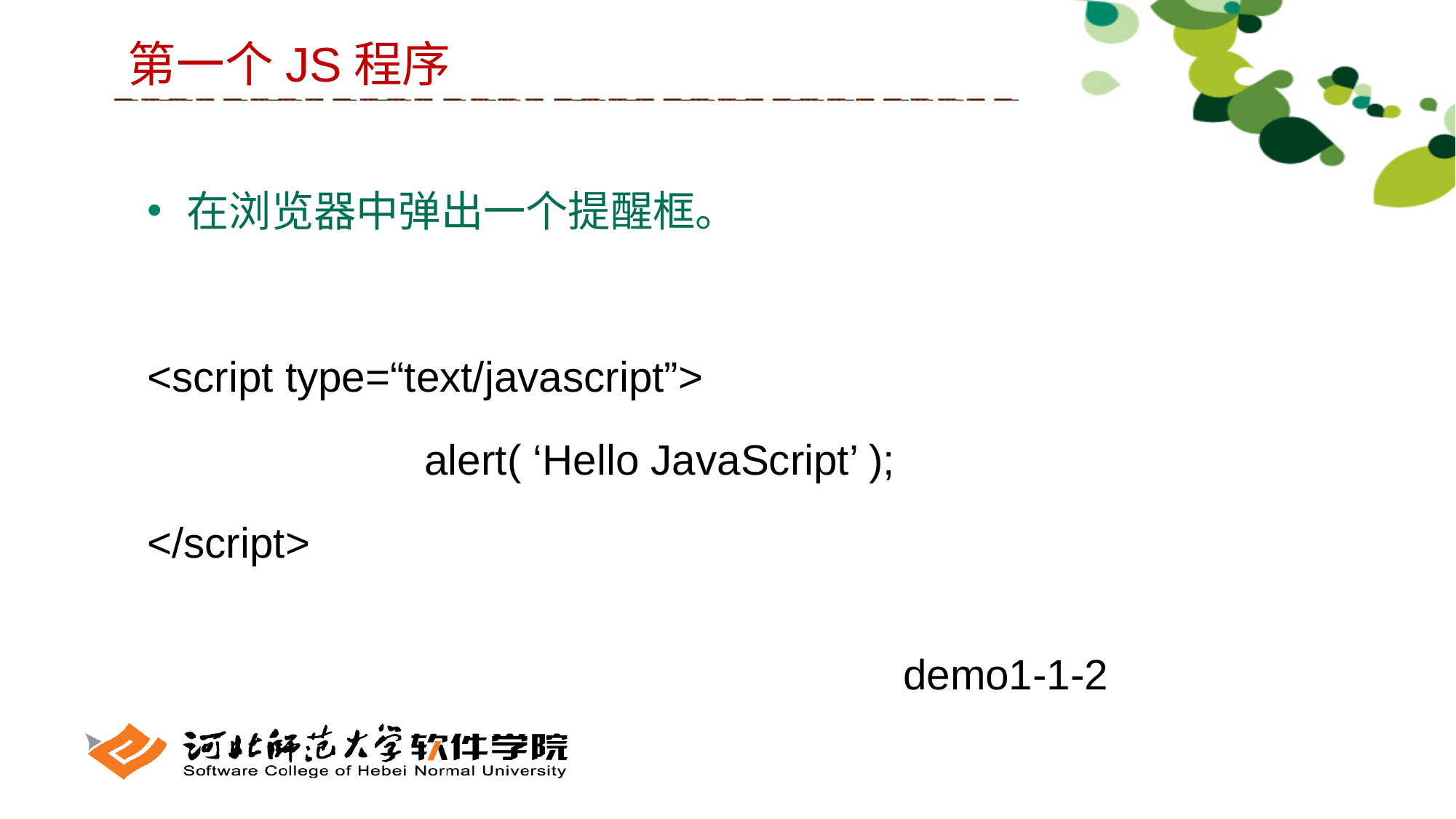

第一个JS程序

 在浏览器中弹出一个提醒框。

<script type=“text/javascript”>
		     alert( ‘Hello JavaScript’ );
</script>

demo1-1-2